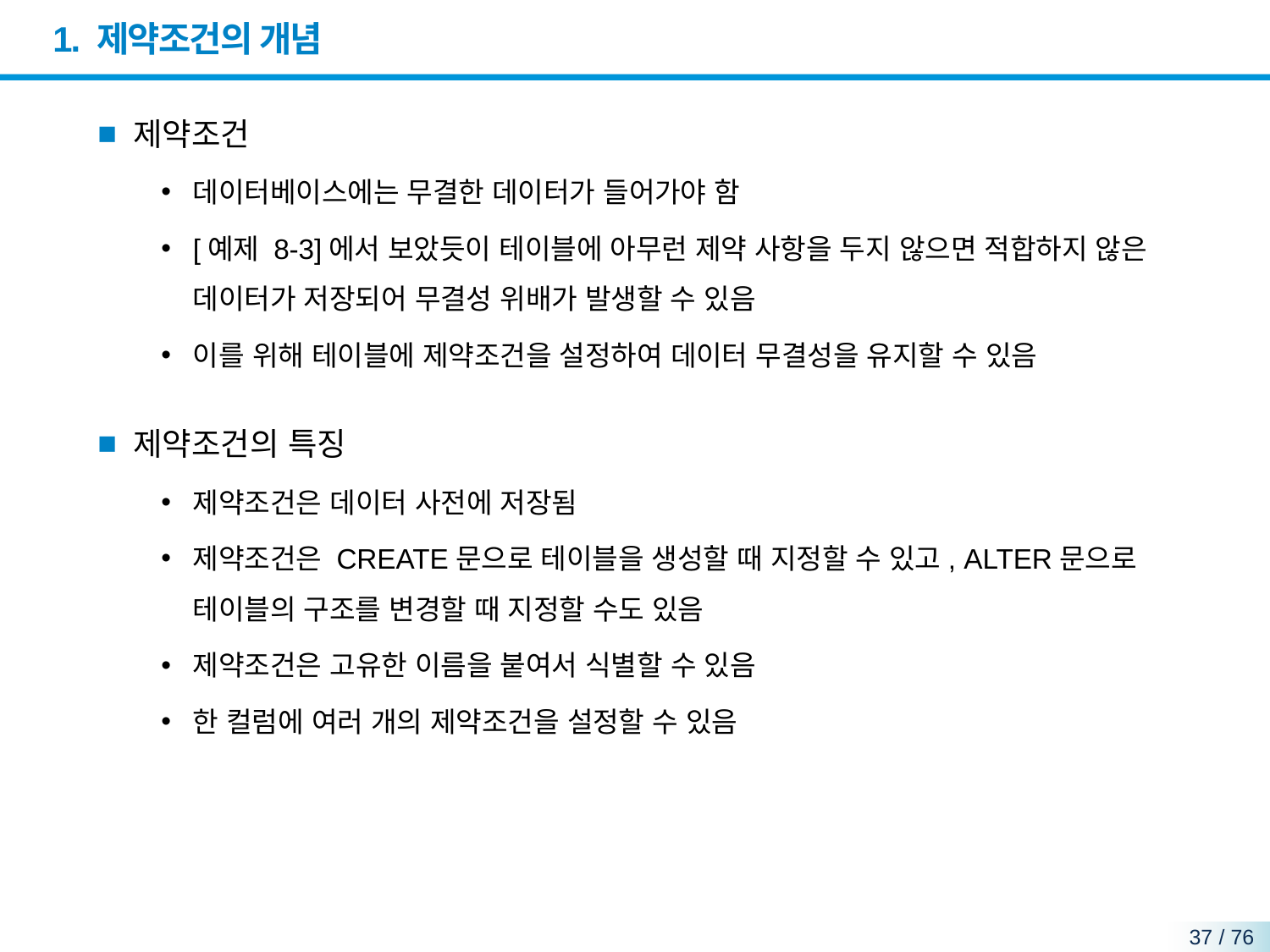

# 1. 제약조건의 개념
제약조건
데이터베이스에는 무결한 데이터가 들어가야 함
[예제 8-3]에서 보았듯이 테이블에 아무런 제약 사항을 두지 않으면 적합하지 않은 데이터가 저장되어 무결성 위배가 발생할 수 있음
이를 위해 테이블에 제약조건을 설정하여 데이터 무결성을 유지할 수 있음

제약조건의 특징
제약조건은 데이터 사전에 저장됨
제약조건은 CREATE문으로 테이블을 생성할 때 지정할 수 있고, ALTER문으로 테이블의 구조를 변경할 때 지정할 수도 있음
제약조건은 고유한 이름을 붙여서 식별할 수 있음
한 컬럼에 여러 개의 제약조건을 설정할 수 있음